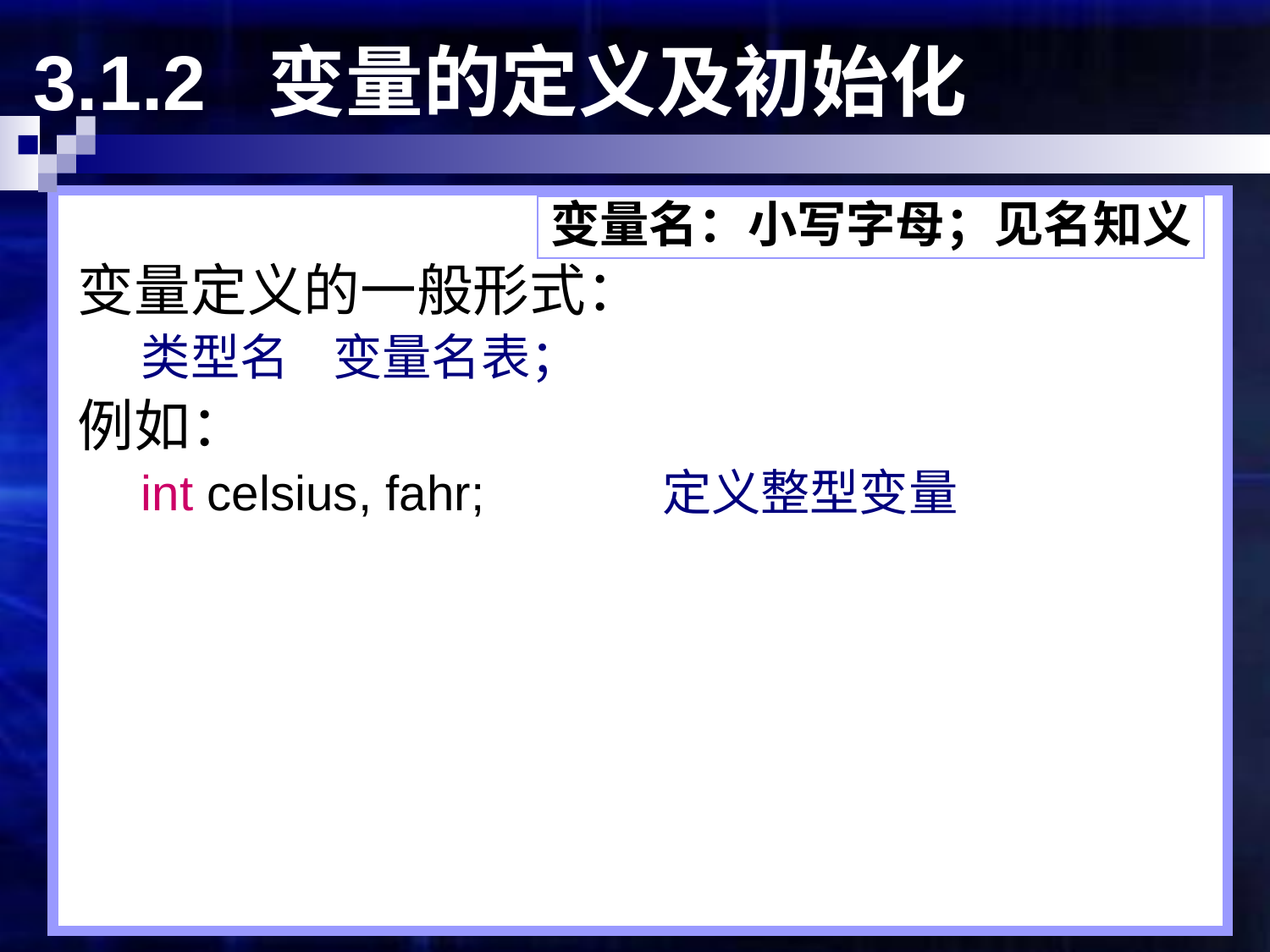

# 3.1.2  变量的定义及初始化
变量名：小写字母；见名知义
变量定义的一般形式：
类型名    变量名表；
例如：
int celsius, fahr;            定义整型变量